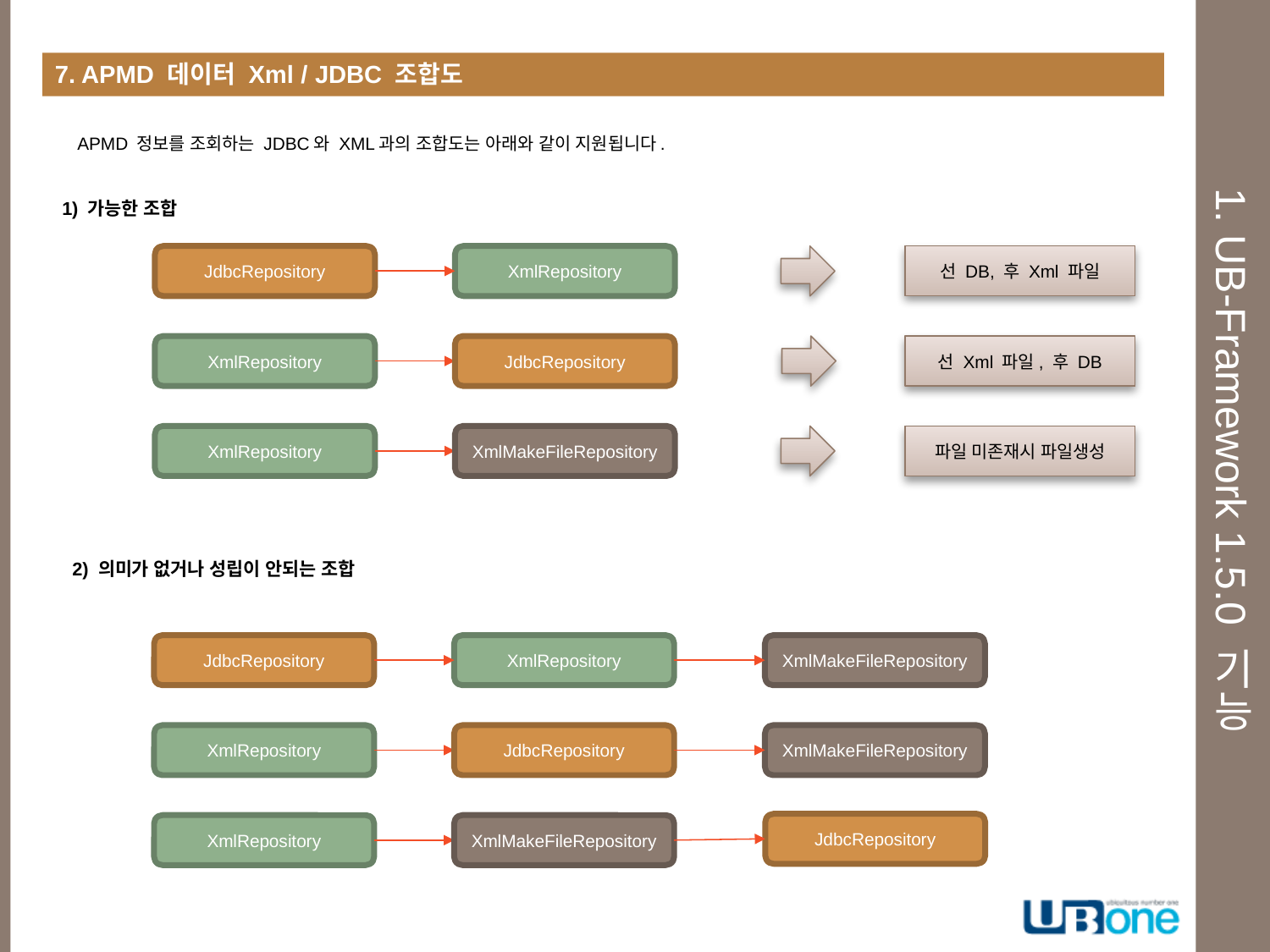

7. APMD 데이터 Xml / JDBC 조합도
# 1. UB-Framework 1.5.0 기능
APMD 정보를 조회하는 JDBC와 XML과의 조합도는 아래와 같이 지원됩니다.
1) 가능한 조합
선 DB, 후 Xml 파일
JdbcRepository
XmlRepository

XmlRepository
JdbcRepository

선 Xml 파일, 후 DB
XmlRepository
XmlMakeFileRepository

파일 미존재시 파일생성
2) 의미가 없거나 성립이 안되는 조합
JdbcRepository
XmlRepository
XmlMakeFileRepository
XmlRepository
JdbcRepository
XmlMakeFileRepository
JdbcRepository
XmlRepository
XmlMakeFileRepository